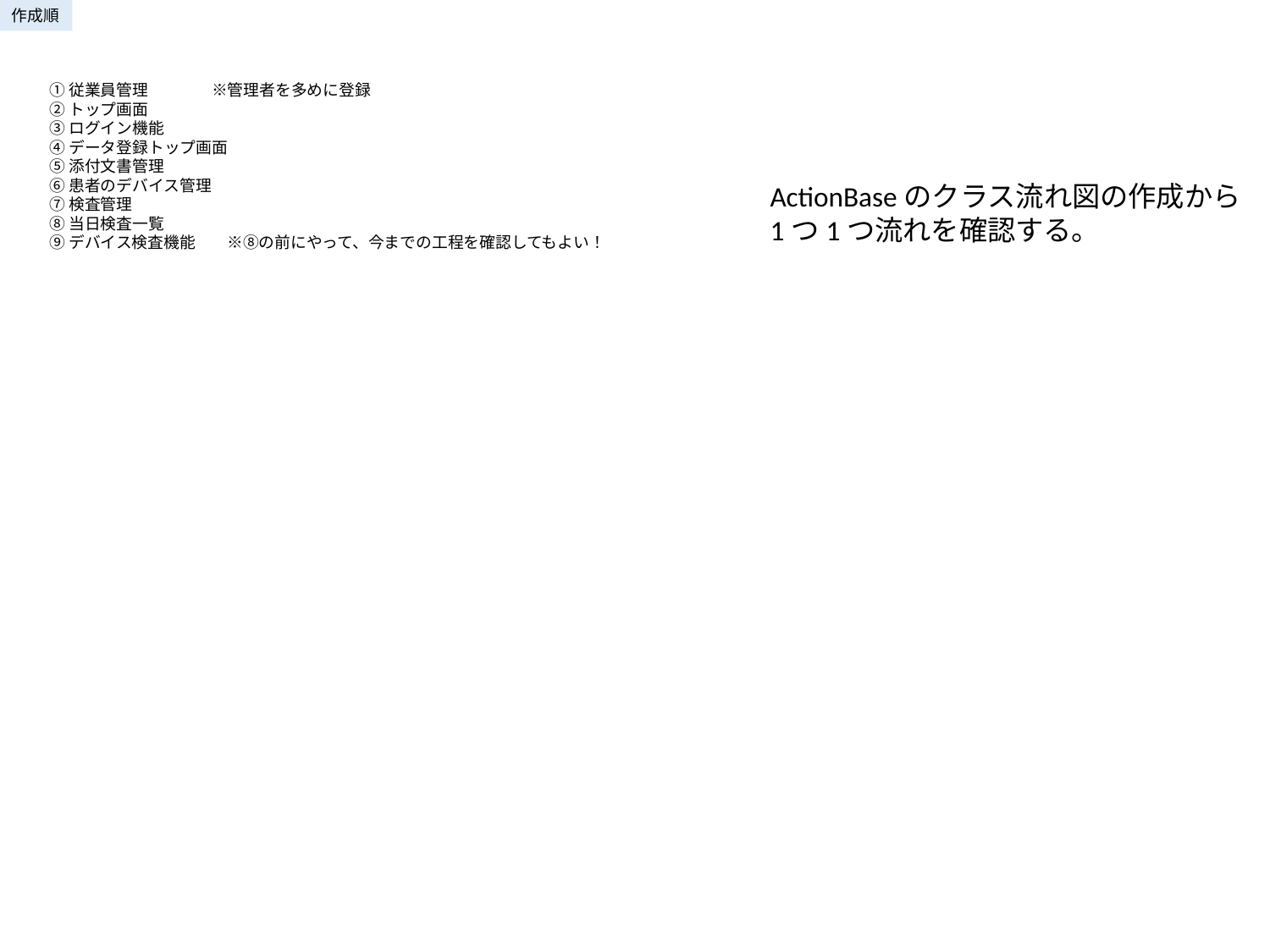

作成順
①従業員管理　　　　※管理者を多めに登録
②トップ画面
③ログイン機能
④データ登録トップ画面
⑤添付文書管理
⑥患者のデバイス管理
⑦検査管理
⑧当日検査一覧
⑨デバイス検査機能　　※⑧の前にやって、今までの工程を確認してもよい！
ActionBaseのクラス流れ図の作成から
1つ1つ流れを確認する。